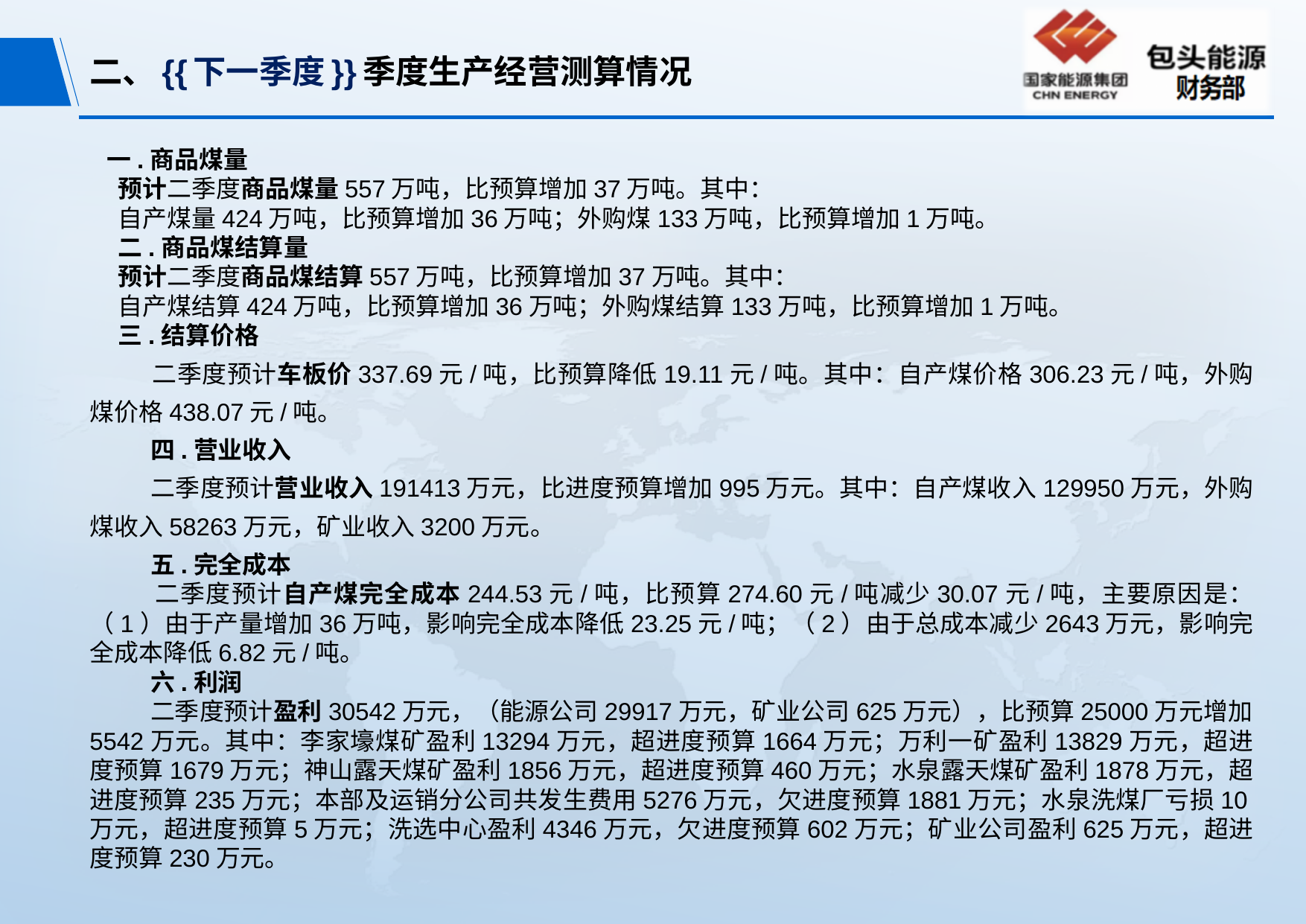

# 二、{{下一季度}}季度生产经营测算情况
  一.商品煤量    预计二季度商品煤量557万吨，比预算增加37万吨。其中：    自产煤量424万吨，比预算增加36万吨；外购煤133万吨，比预算增加1万吨。    二.商品煤结算量    预计二季度商品煤结算557万吨，比预算增加37万吨。其中：    自产煤结算424万吨，比预算增加36万吨；外购煤结算133万吨，比预算增加1万吨。    三.结算价格    二季度预计车板价337.69元/吨，比预算降低19.11元/吨。其中：自产煤价格306.23元/吨，外购煤价格438.07元/吨。
    四.营业收入    二季度预计营业收入191413万元，比进度预算增加995万元。其中：自产煤收入129950万元，外购煤收入58263万元，矿业收入3200万元。     五.完全成本    二季度预计自产煤完全成本244.53元/吨，比预算274.60元/吨减少30.07元/吨，主要原因是：（1）由于产量增加36万吨，影响完全成本降低23.25元/吨；（2）由于总成本减少2643万元，影响完全成本降低6.82元/吨。
    六.利润    二季度预计盈利30542万元，（能源公司29917万元，矿业公司625万元），比预算25000万元增加5542万元。其中：李家壕煤矿盈利13294万元，超进度预算1664万元；万利一矿盈利13829万元，超进度预算1679万元；神山露天煤矿盈利1856万元，超进度预算460万元；水泉露天煤矿盈利1878万元，超进度预算235万元；本部及运销分公司共发生费用5276万元，欠进度预算1881万元；水泉洗煤厂亏损10万元，超进度预算5万元；洗选中心盈利4346万元，欠进度预算602万元；矿业公司盈利625万元，超进度预算230万元。
30